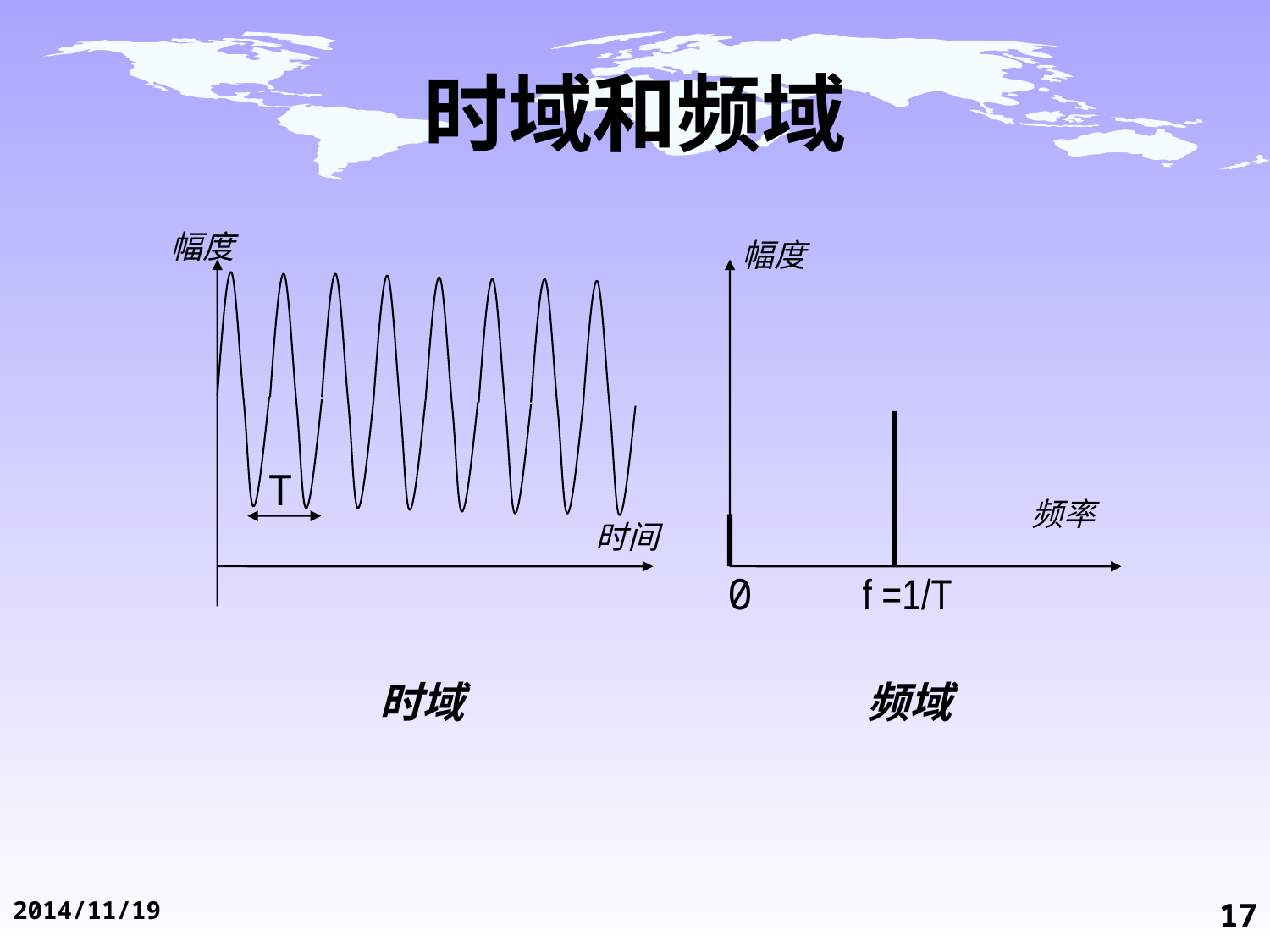

# 时域和频域
幅度

T
时间

幅度

频率

0
f =1/T

时域
频域
2014/11/19
17